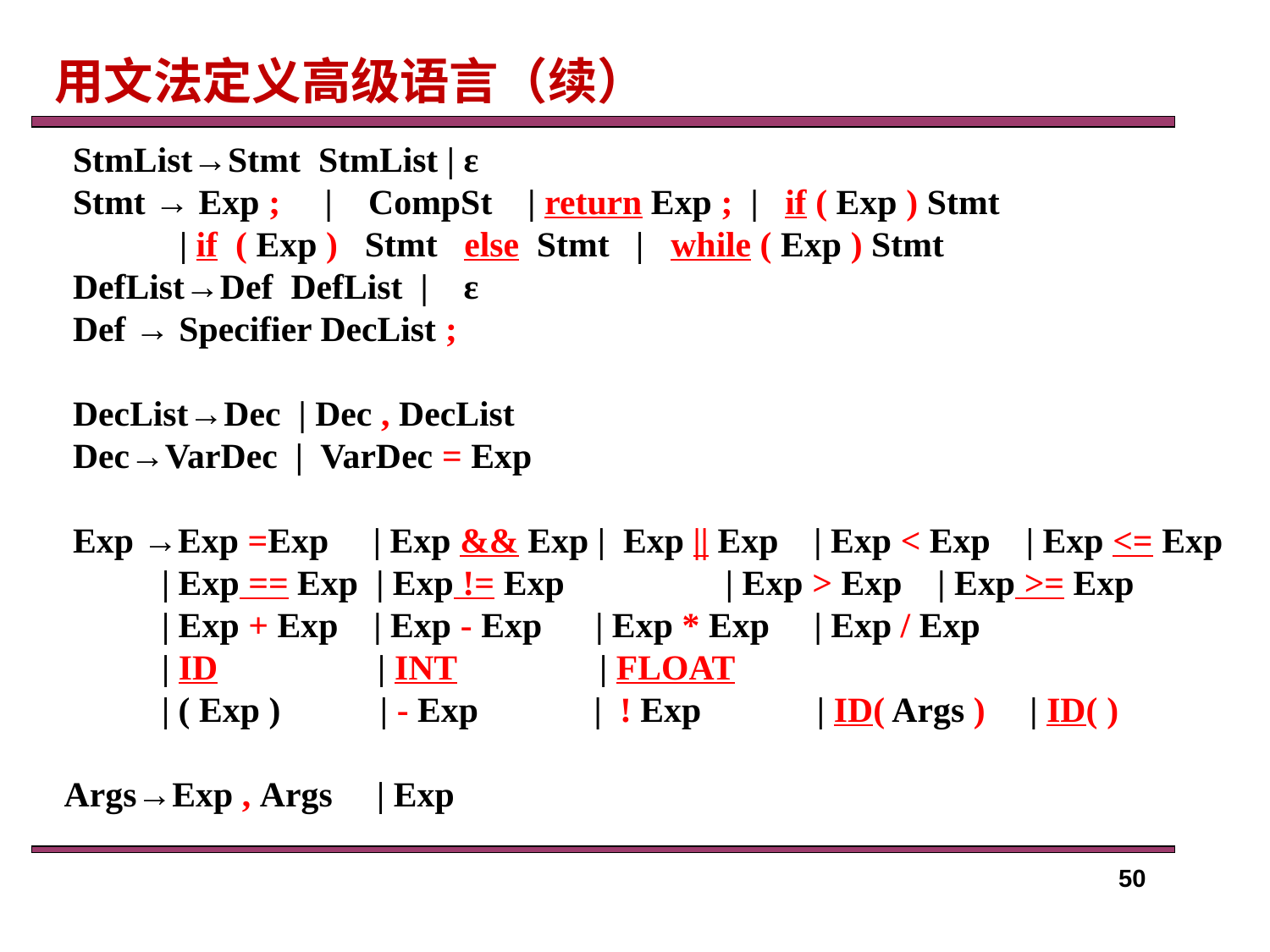

用文法定义高级语言（续）
  StmList→Stmt  StmList | ε
  Stmt → Exp ;     |    CompSt    | return Exp ;  |   if ( Exp ) Stmt
              | if  ( Exp )   Stmt   else  Stmt   |   while ( Exp ) Stmt
  DefList→Def  DefList  |    ε
  Def → Specifier DecList ;
  DecList→Dec  | Dec , DecList
  Dec→VarDec  |  VarDec = Exp

  Exp →Exp =Exp     | Exp && Exp |  Exp || Exp    | Exp < Exp    | Exp <= Exp
            | Exp == Exp  | Exp != Exp	    | Exp > Exp    | Exp >= Exp
            | Exp + Exp    | Exp - Exp      | Exp * Exp     | Exp / Exp
            | ID                  | INT                | FLOAT
            | ( Exp )	        | - Exp             |  ! Exp             | ID( Args )     | ID( )

 Args→Exp , Args     | Exp
50